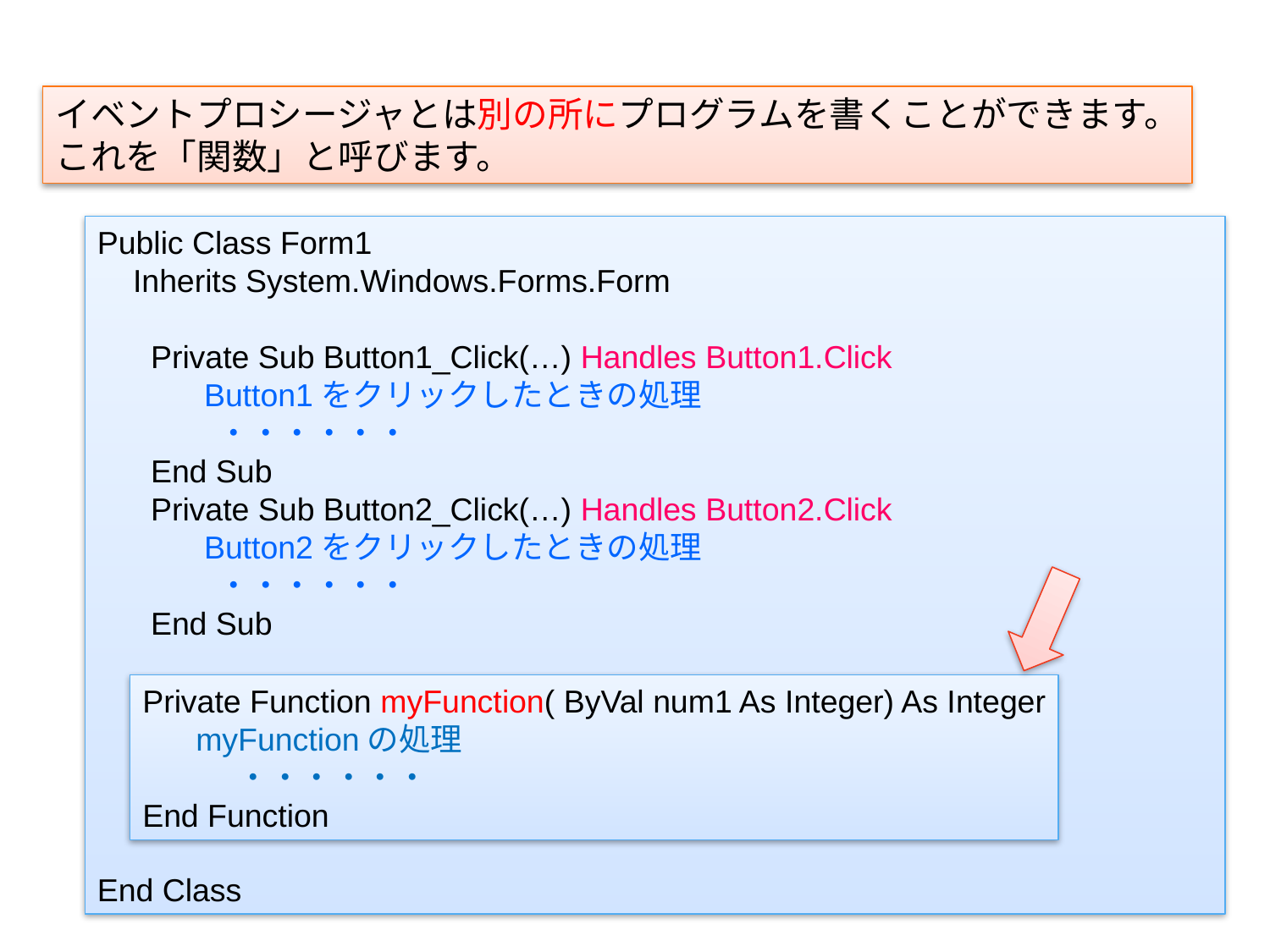

イベントプロシージャとは別の所にプログラムを書くことができます。
これを「関数」と呼びます。
Public Class Form1
    Inherits System.Windows.Forms.Form

      Private Sub Button1_Click(…) Handles Button1.Click
            Button1をクリックしたときの処理
　　        ・・・・・・
      End Sub
      Private Sub Button2_Click(…) Handles Button2.Click
            Button2をクリックしたときの処理
　　        ・・・・・・
      End Sub

End Class

Private Function myFunction( ByVal num1 As Integer) As Integer
      myFunctionの処理
　　　・・・・・・
End Function